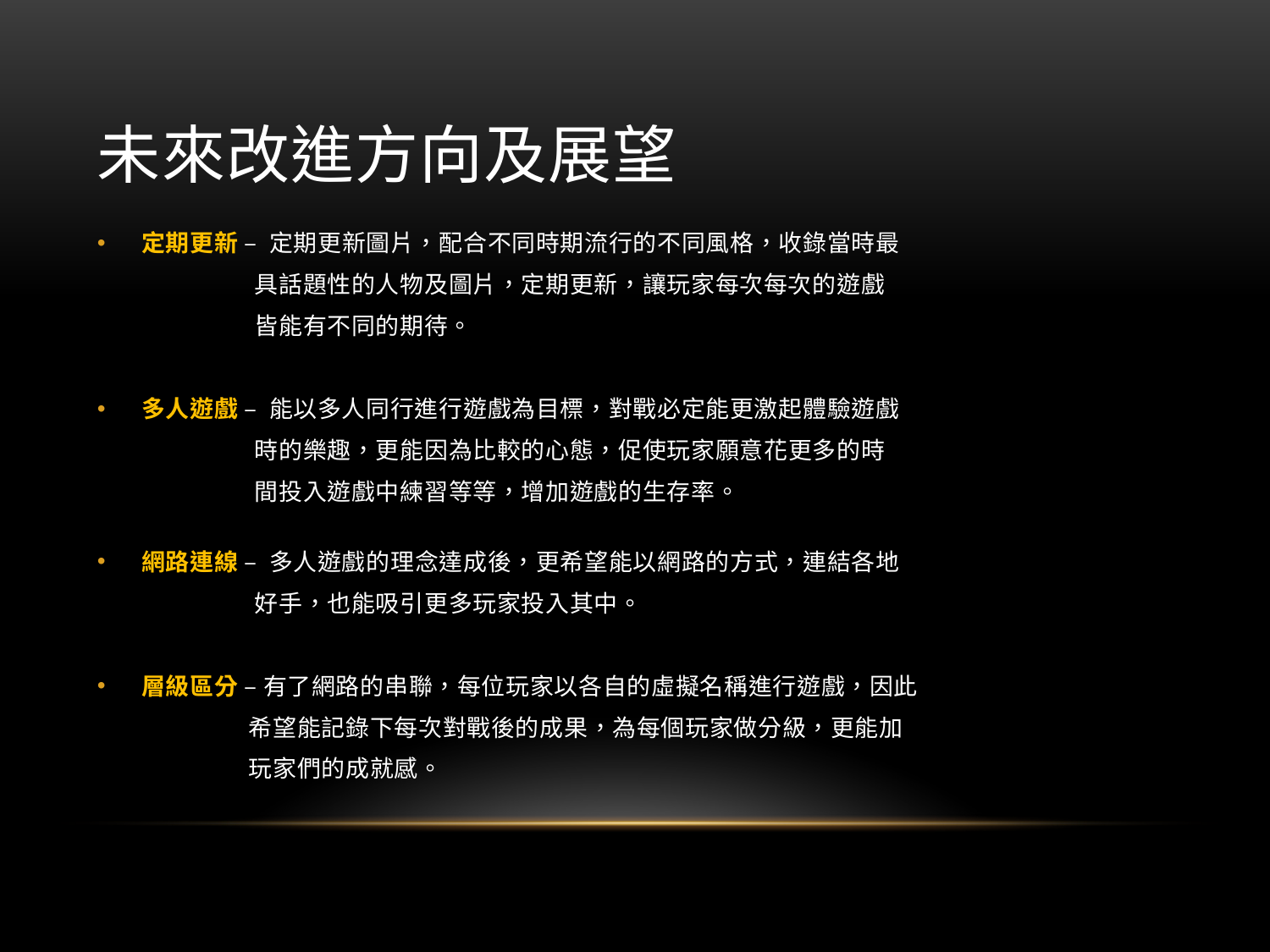

# 未來改進方向及展望
定期更新 –  定期更新圖片，配合不同時期流行的不同風格，收錄當時最
	         具話題性的人物及圖片，定期更新，讓玩家每次每次的遊戲
	         皆能有不同的期待。

多人遊戲 –  能以多人同行進行遊戲為目標，對戰必定能更激起體驗遊戲
	         時的樂趣，更能因為比較的心態，促使玩家願意花更多的時
	         間投入遊戲中練習等等，增加遊戲的生存率。
網路連線 –  多人遊戲的理念達成後，更希望能以網路的方式，連結各地
	         好手，也能吸引更多玩家投入其中。

層級區分 – 有了網路的串聯，每位玩家以各自的虛擬名稱進行遊戲，因此
	        希望能記錄下每次對戰後的成果，為每個玩家做分級，更能加
	        玩家們的成就感。